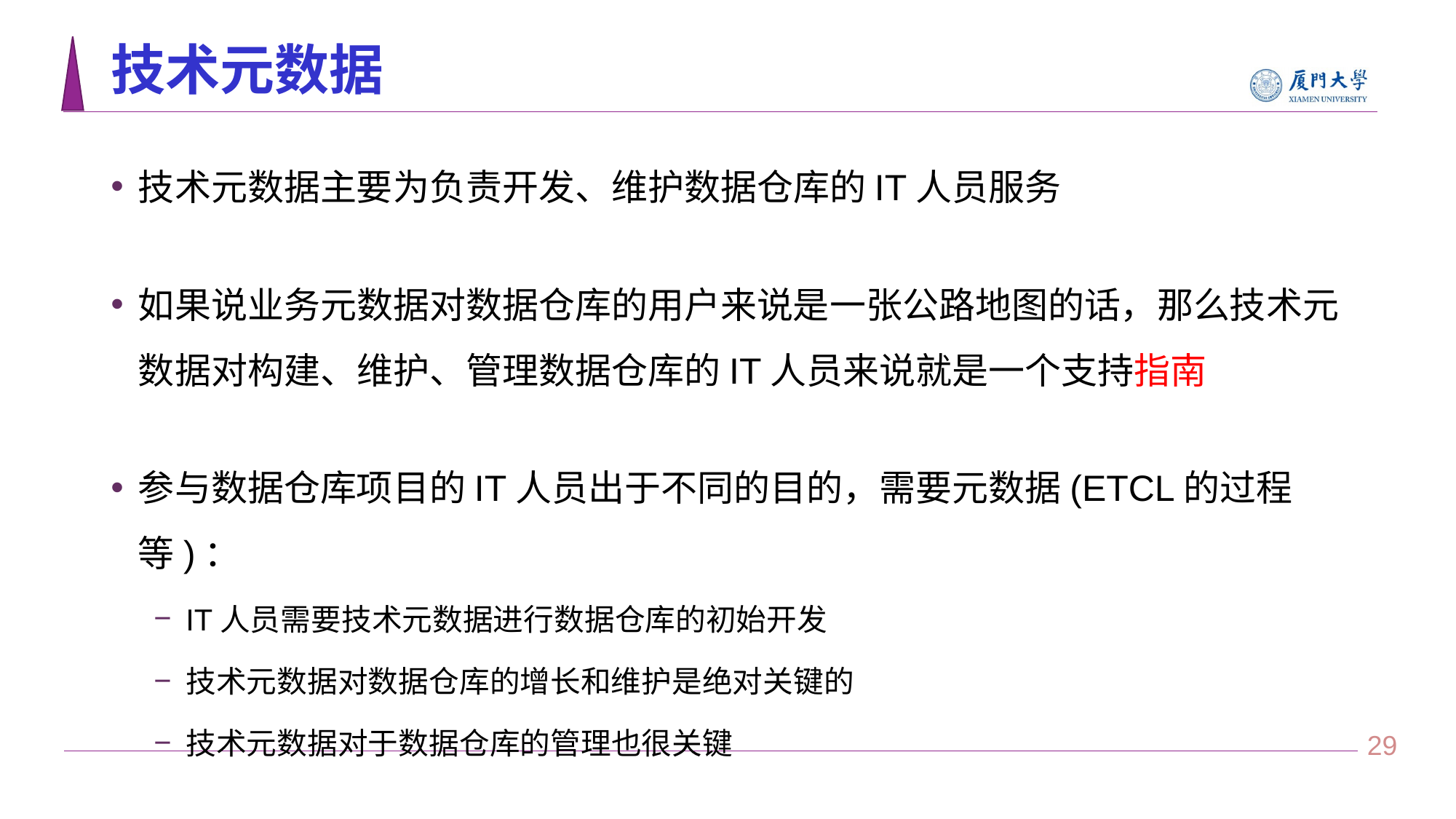

# 技术元数据
技术元数据主要为负责开发、维护数据仓库的IT人员服务

如果说业务元数据对数据仓库的用户来说是一张公路地图的话，那么技术元数据对构建、维护、管理数据仓库的IT人员来说就是一个支持指南

参与数据仓库项目的IT人员出于不同的目的，需要元数据(ETCL的过程等)：
IT人员需要技术元数据进行数据仓库的初始开发
技术元数据对数据仓库的增长和维护是绝对关键的
技术元数据对于数据仓库的管理也很关键
29